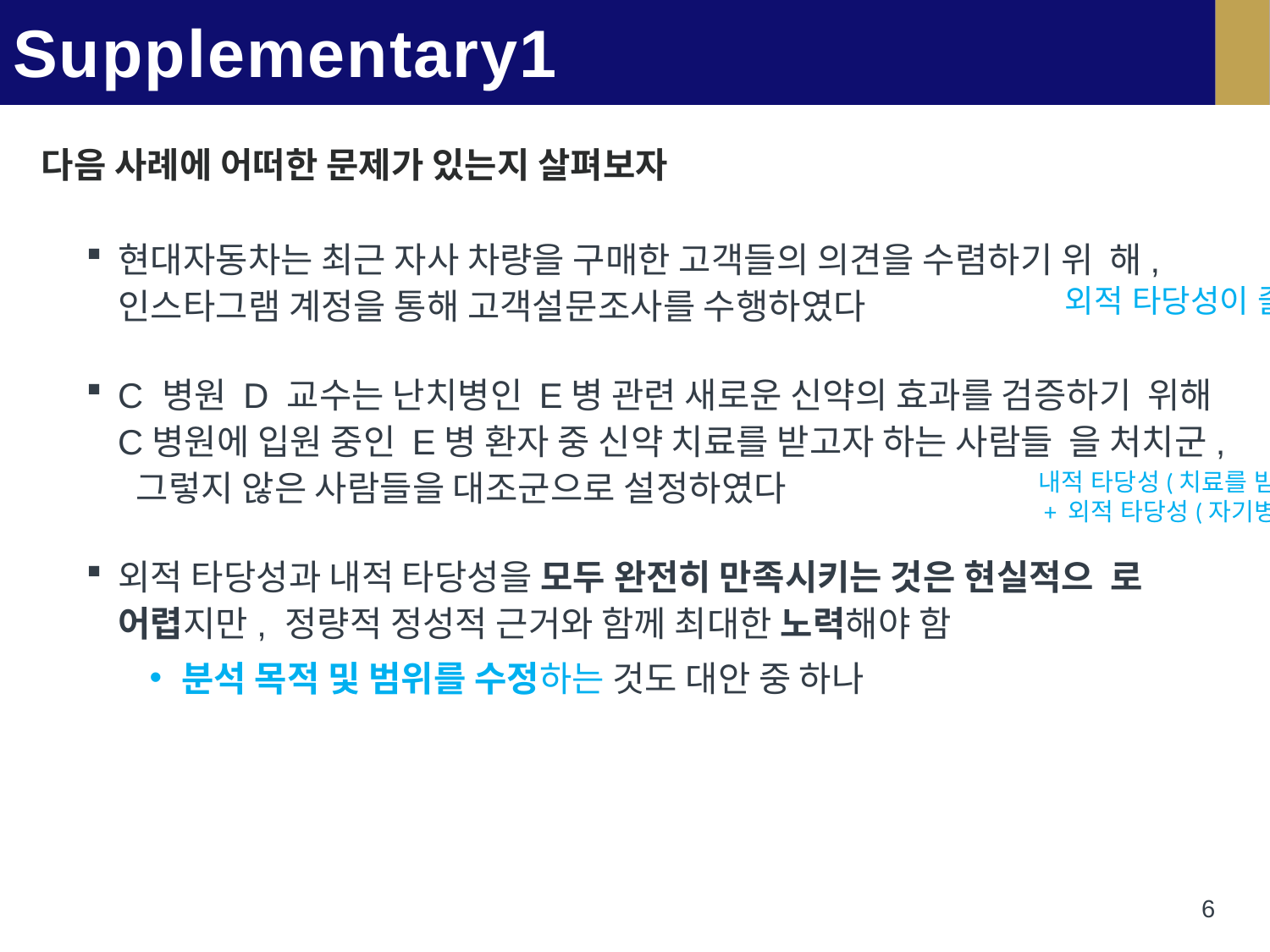

# Supplementary1
다음 사례에 어떠한 문제가 있는지 살펴보자

현대자동차는 최근 자사 차량을 구매한 고객들의 의견을 수렴하기 위  해, 인스타그램 계정을 통해 고객설문조사를 수행하였다

C 병원 D 교수는 난치병인 E병 관련 새로운 신약의 효과를 검증하기  위해 C병원에 입원 중인 E병 환자 중 신약 치료를 받고자 하는 사람들  을 처치군, 그렇지 않은 사람들을 대조군으로 설정하였다

외적 타당성과 내적 타당성을 모두 완전히 만족시키는 것은 현실적으  로 어렵지만, 정량적 정성적 근거와 함께 최대한 노력해야 함
분석 목적 및 범위를 수정하는 것도 대안 중 하나
외적 타당성이 줄어듬 (인스타 -> 젊은 고객이 많을 것)
내적 타당성(치료를 받겠다고 하는 사람과 아닌 사람의 차이가 클 수 있음 ex) 병세)
 + 외적 타당성(자기병원환자만 연구)
6